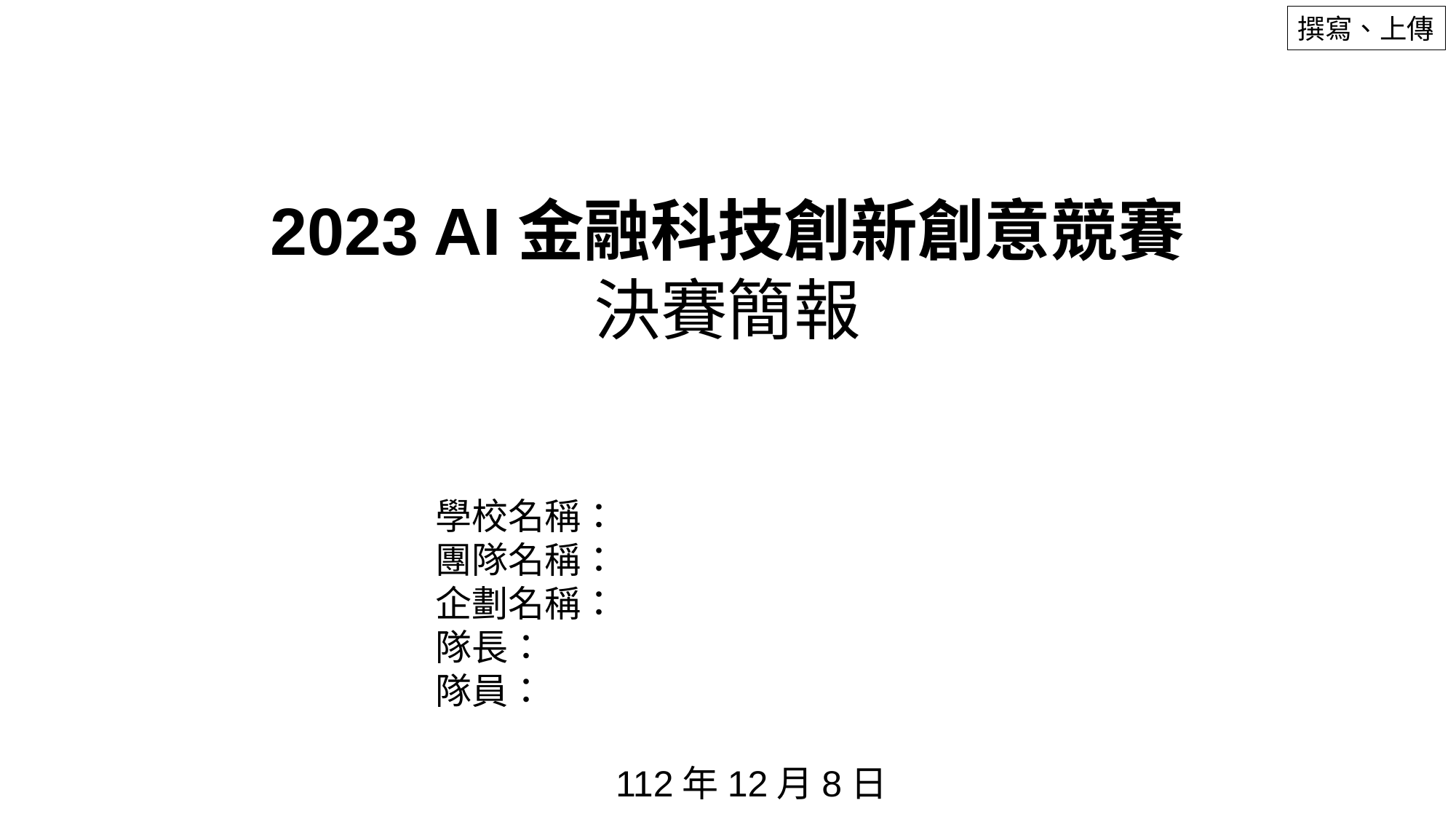

撰寫、上傳
2023 AI金融科技創新創意競賽
決賽簡報
學校名稱：
團隊名稱：
企劃名稱：
隊長：
隊員：
112年12月8日